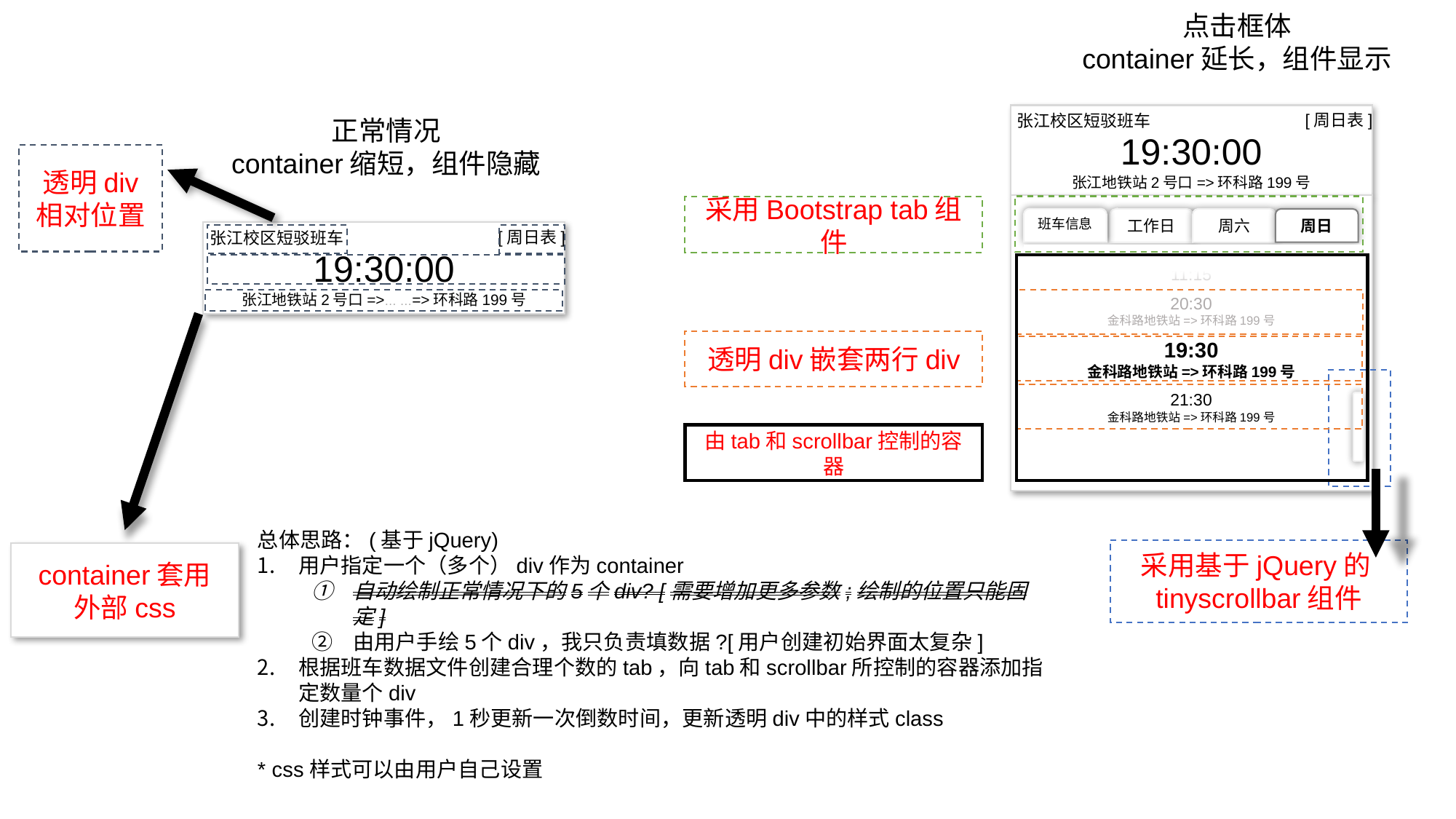

点击框体
container延长，组件显示
[周日表]
张江校区短驳班车

正常情况
container缩短，组件隐藏
19:30:00
透明div
相对位置
张江地铁站2号口=>环科路199号

采用Bootstrap tab组件
班车信息
周六
周日
工作日
[周日表]
张江校区短驳班车

19:30:00

11:15
20:30
金科路地铁站=>环科路199号
19:30
金科路地铁站=>环科路199号
21:30
金科路地铁站=>环科路199号
张江地铁站2号口=>… …=>环科路199号

透明div嵌套两行div

由tab和scrollbar控制的容器
总体思路：(基于jQuery)
用户指定一个（多个）div作为container
自动绘制正常情况下的5个div? [需要增加更多参数;绘制的位置只能固定]
由用户手绘5个div，我只负责填数据?[用户创建初始界面太复杂]
根据班车数据文件创建合理个数的tab，向tab和scrollbar所控制的容器添加指定数量个div
创建时钟事件，1秒更新一次倒数时间，更新透明div中的样式class

* css样式可以由用户自己设置

采用基于jQuery的tinyscrollbar组件
container套用
外部css